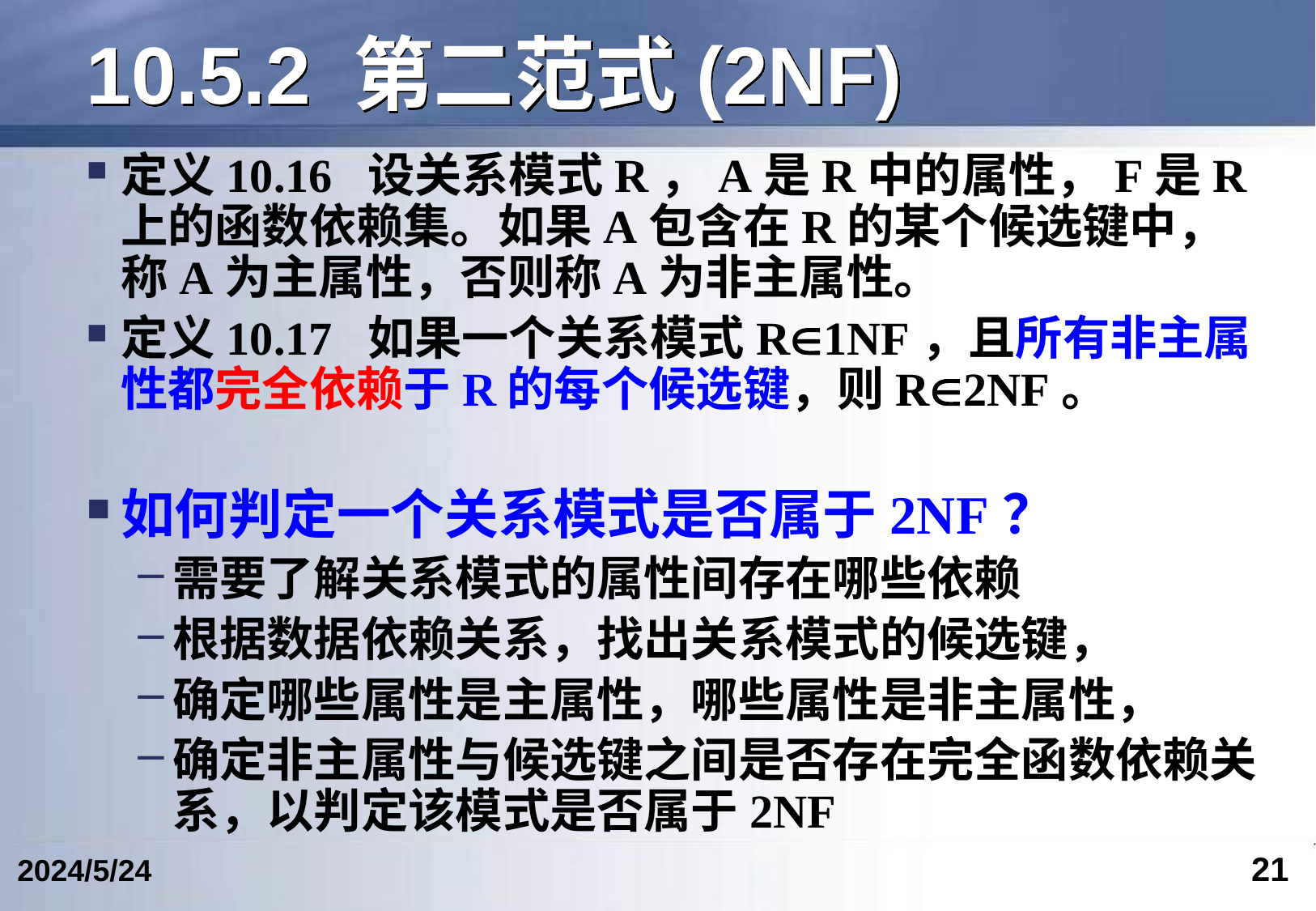

# 10.5.2 第二范式(2NF)
定义10.16  设关系模式R，A是R中的属性，F是R上的函数依赖集。如果A包含在R的某个候选键中，称A为主属性，否则称A为非主属性。
定义10.17  如果一个关系模式R∈1NF，且所有非主属性都完全依赖于R的每个候选键，则R∈2NF。

如何判定一个关系模式是否属于2NF？
需要了解关系模式的属性间存在哪些依赖
根据数据依赖关系，找出关系模式的候选键，
确定哪些属性是主属性，哪些属性是非主属性，
确定非主属性与候选键之间是否存在完全函数依赖关系，以判定该模式是否属于2NF
21
2024/5/24